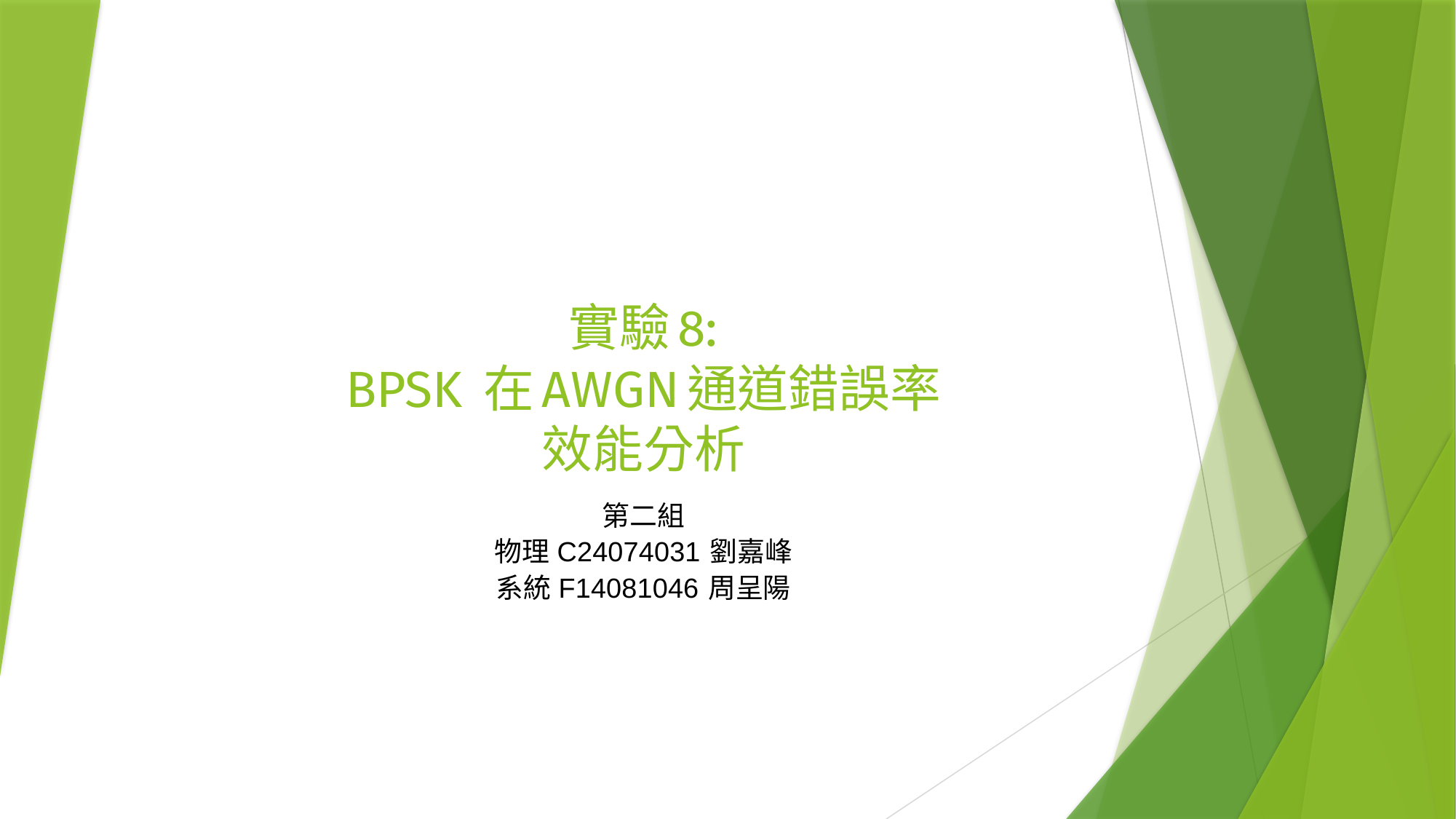

# 實驗8: BPSK 在AWGN通道錯誤率 效能分析

第二組
物理 C24074031 劉嘉峰
系統 F14081046 周呈陽